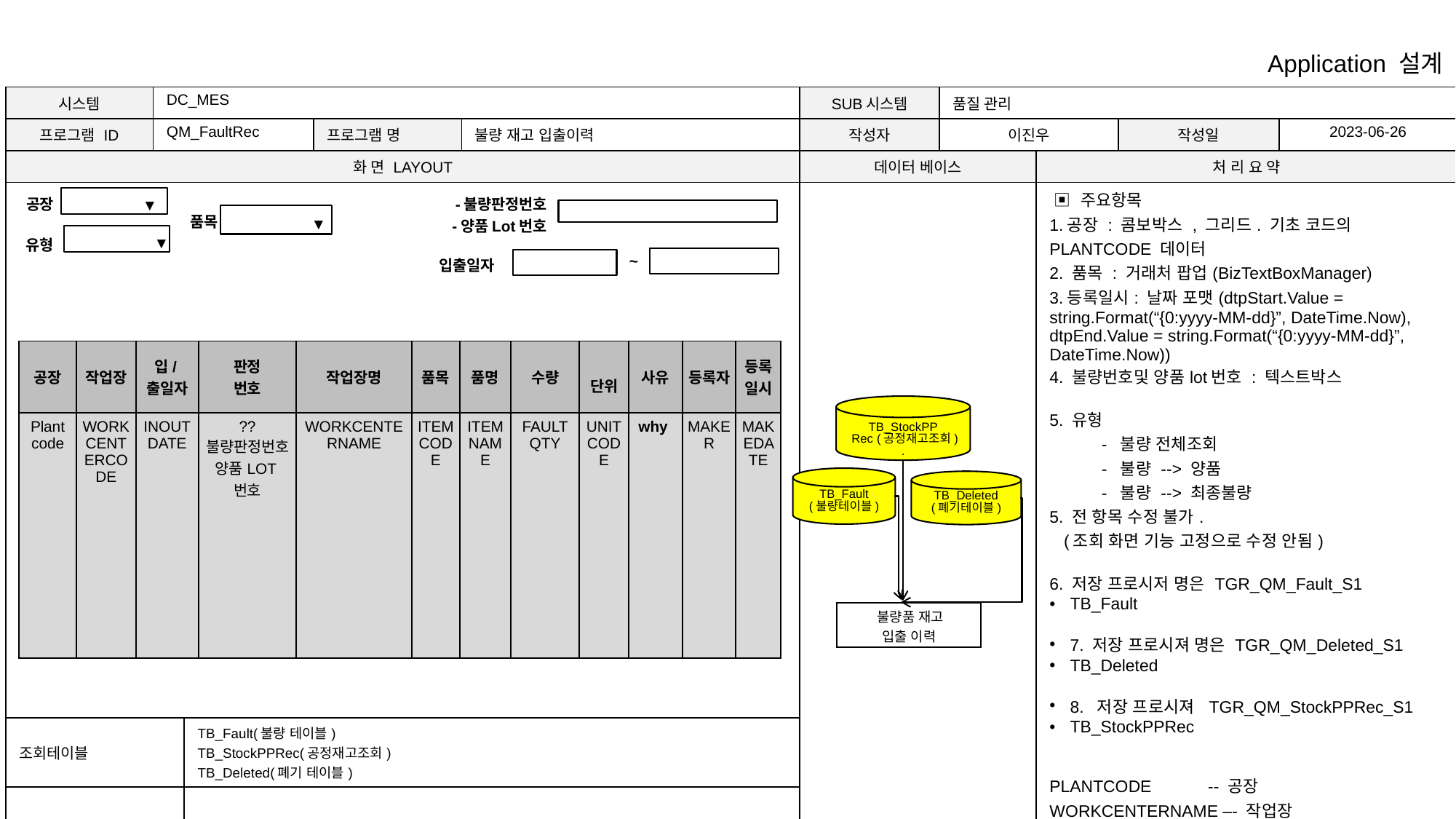

Application 설계
| 시스템 | DC\_MES |  |  |  | SUB시스템 | 품질 관리 |  |  |  |
| --- | --- | --- | --- | --- | --- | --- | --- | --- | --- |
| 프로그램 ID | QM\_FaultRec |  | 프로그램 명 | 불량 재고 입출이력 | 작성자 | 이진우 |  | 작성일 | 2023-06-26 |
| 화 면 LAYOUT |  |  |  |  | 데이터 베이스 |  | 처 리 요 약 |  |  |
|  |  |  |  |  |  |  | ▣ 주요항목 1.공장 : 콤보박스 , 그리드. 기초 코드의 PLANTCODE 데이터 2. 품목 : 거래처 팝업(BizTextBoxManager) 3.등록일시: 날짜 포맷(dtpStart.Value = string.Format(“{0:yyyy-MM-dd}”, DateTime.Now), dtpEnd.Value = string.Format(“{0:yyyy-MM-dd}”, DateTime.Now)) 4. 불량번호및 양품lot번호 : 텍스트박스 5. 유형 - 불량 전체조회 - 불량 --> 양품 - 불량 --> 최종불량 5. 전 항목 수정 불가. (조회 화면 기능 고정으로 수정 안됨) 6. 저장 프로시저 명은 TGR\_QM\_Fault\_S1 TB\_Fault 7. 저장 프로시져 명은 TGR\_QM\_Deleted\_S1 TB\_Deleted 8. 저장 프로시져 TGR\_QM\_StockPPRec\_S1 TB\_StockPPRec PLANTCODE -- 공장 WORKCENTERNAME –- 작업장 ITEMCODE -- 품목 ITEMNAME -- 품목명 STOCKQTY -- 수량 UNITCODE -- 단위 MAKER -- 등록자 MAKEDATE -- 등록일시 WHY -- 사유?? |  |  |
| 조회테이블 |  | TB\_Fault(불량 테이블) TB\_StockPPRec(공정재고조회) TB\_Deleted(폐기 테이블) |  |  |  |  |  |  |  |
| 갱신테이블 |  |  |  |  |  |  |  |  |  |
공장
▼

▼

품목

~
입출일자

-불량판정번호
-양품Lot번호
▼

유형
| 공장 | 작업장 | 입/출일자 | 판정 번호 | 작업장명 | 품목 | 품명 | 수량 | 단위 | 사유 | 등록자 | 등록일시 |
| --- | --- | --- | --- | --- | --- | --- | --- | --- | --- | --- | --- |
| Plant code | WORKCENTERCODE | INOUTDATE | ?? 불량판정번호 양품LOT번호 | WORKCENTERNAME | ITEMCODE | ITEMNAME | FAULTQTY | UNITCODE | why | MAKER | MAKEDATE |

TB_StockPP
 Rec (공정재고조회)
.

TB_Fault
(불량테이블)
TB_Deleted
(폐기테이블)
 불량품 재고
입출 이력